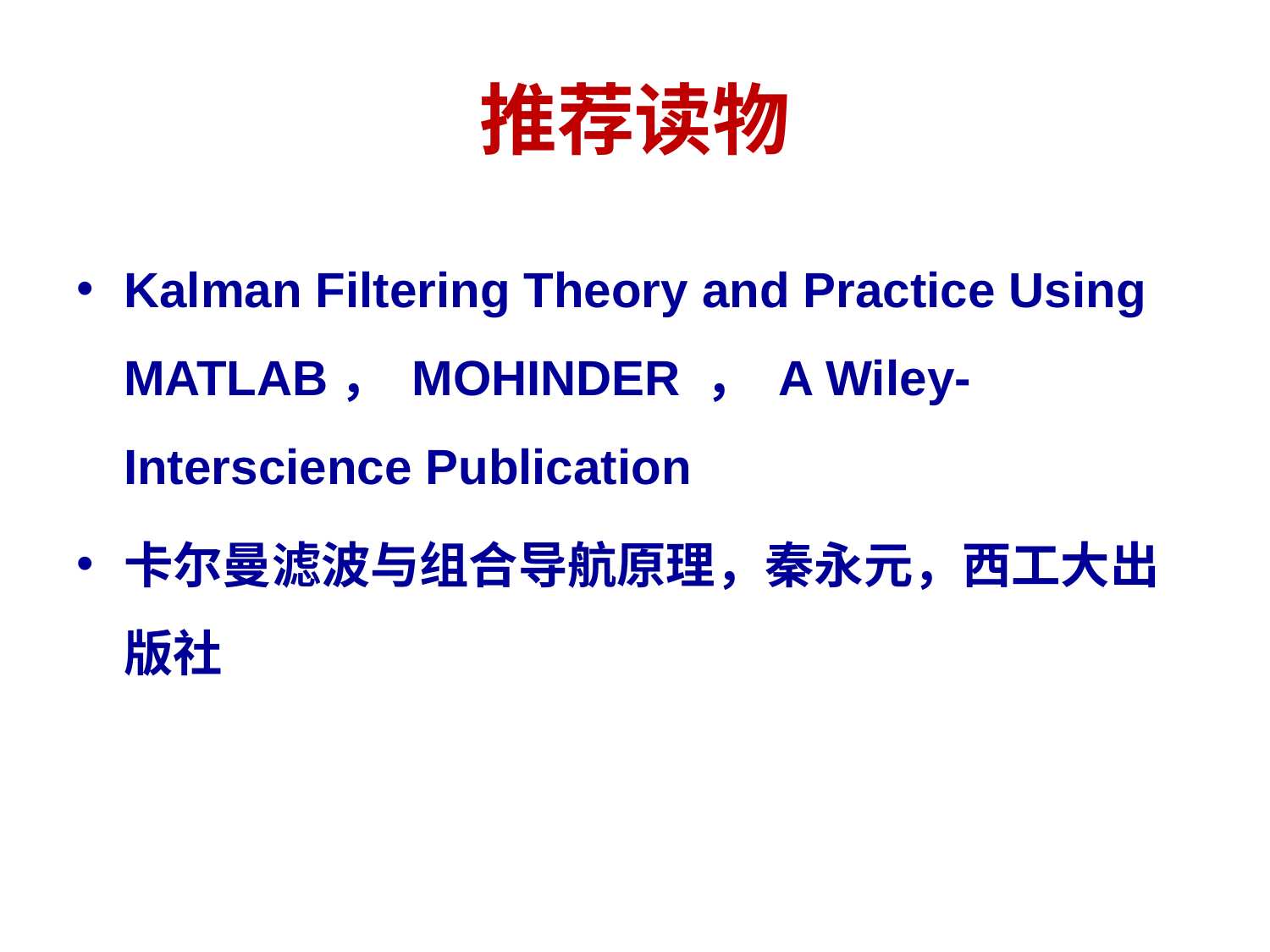

# 推荐读物
Kalman Filtering Theory and Practice Using MATLAB， MOHINDER ， A Wiley-Interscience Publication
卡尔曼滤波与组合导航原理，秦永元，西工大出版社